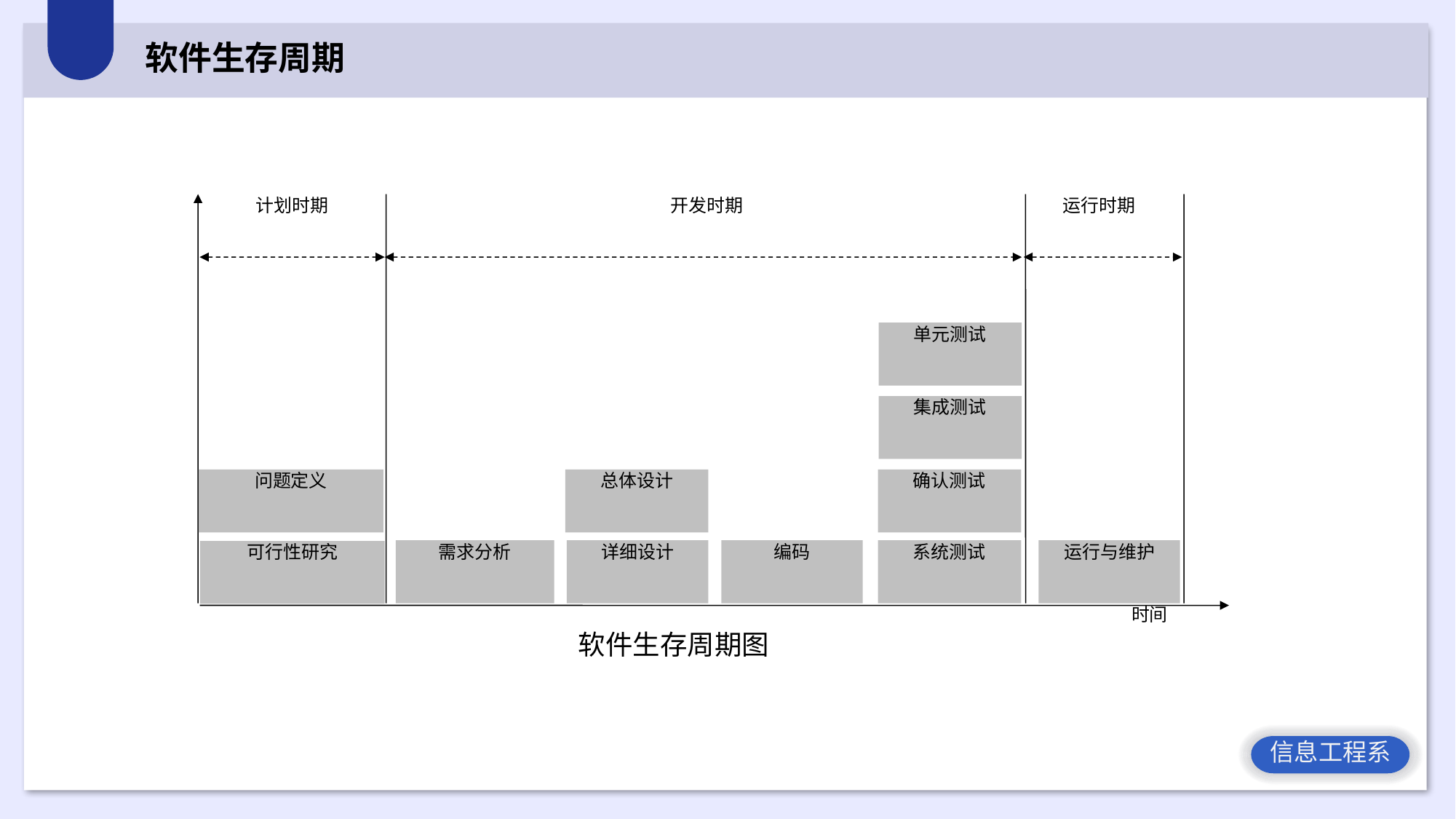

软件生存周期

计划时期

开发时期
运行时期

单元测试
集成测试
问题定义
总体设计
确认测试
需求分析
详细设计
编码
系统测试
运行与维护
可行性研究
时间

软件生存周期图